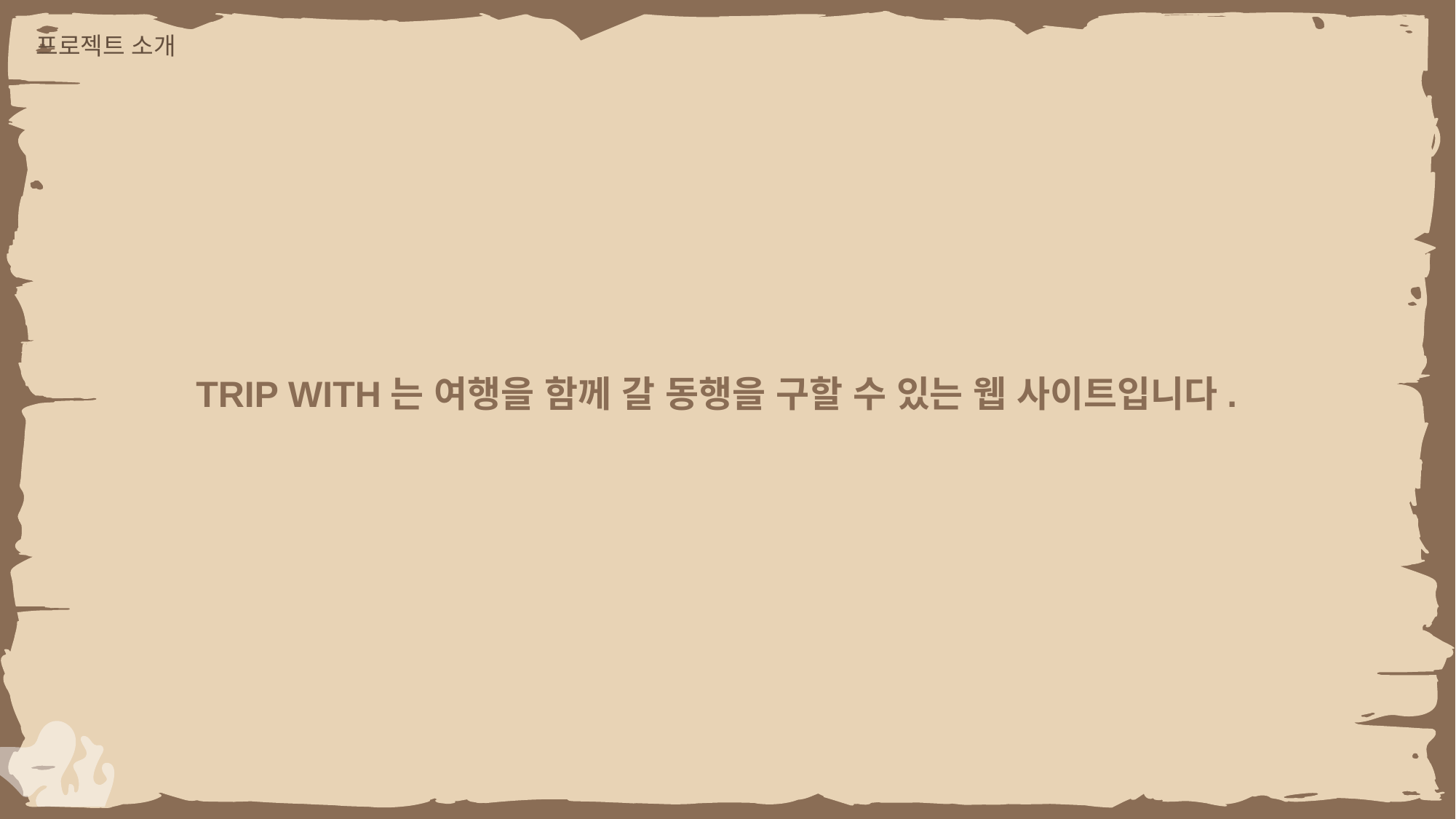

프로젝트 소개
TRIP WITH는 여행을 함께 갈 동행을 구할 수 있는 웹 사이트입니다.